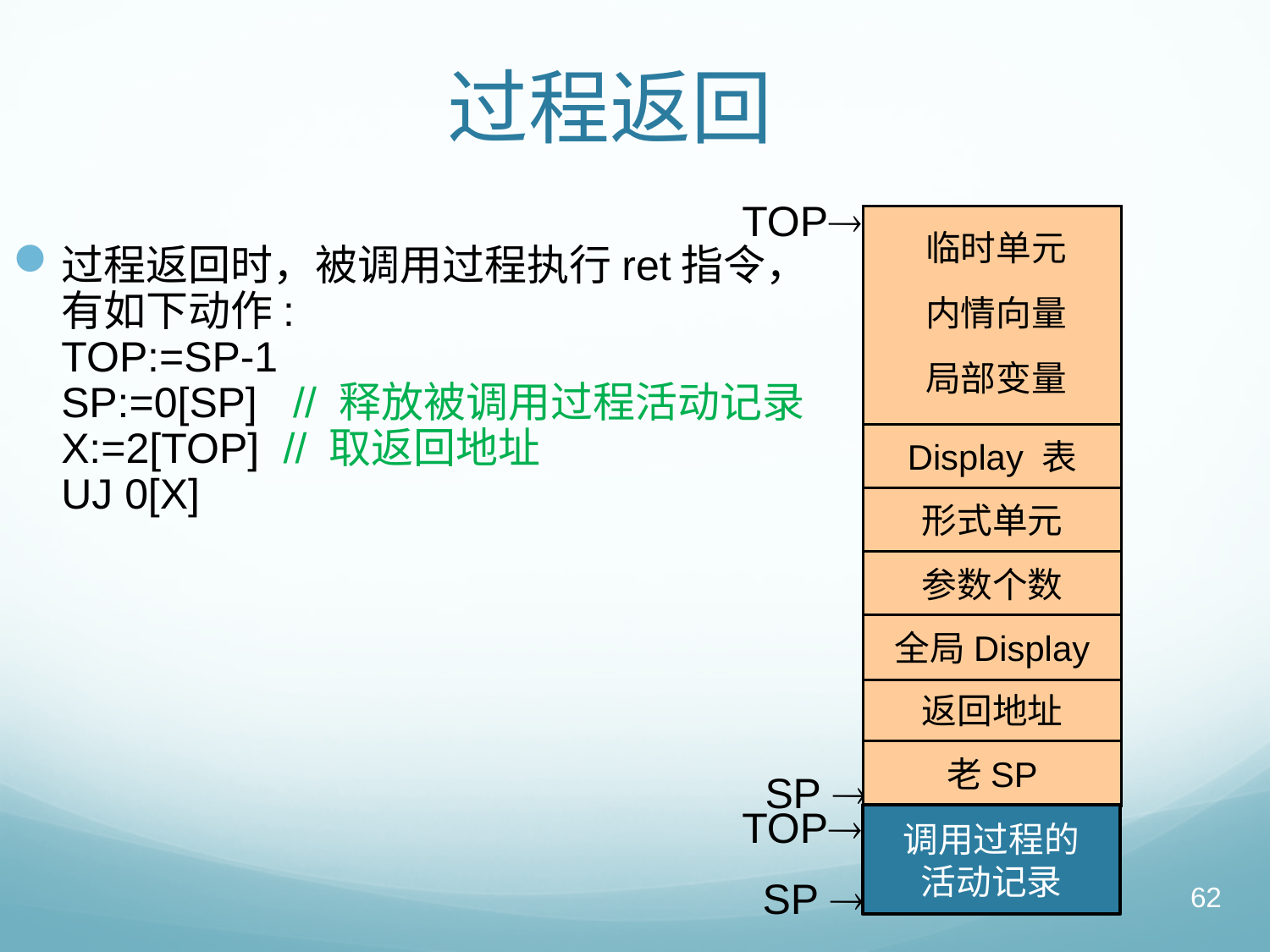

# 过程返回
TOP→

临时单元
内情向量
局部变量
Display 表
形式单元
参数个数
全局Display
返回地址
老SP
过程返回时，被调用过程执行ret指令，有如下动作:
	TOP:=SP-1
	SP:=0[SP]   // 释放被调用过程活动记录
	X:=2[TOP]  // 取返回地址
	UJ 0[X]
SP →
调用过程的
活动记录
TOP→
62
SP →